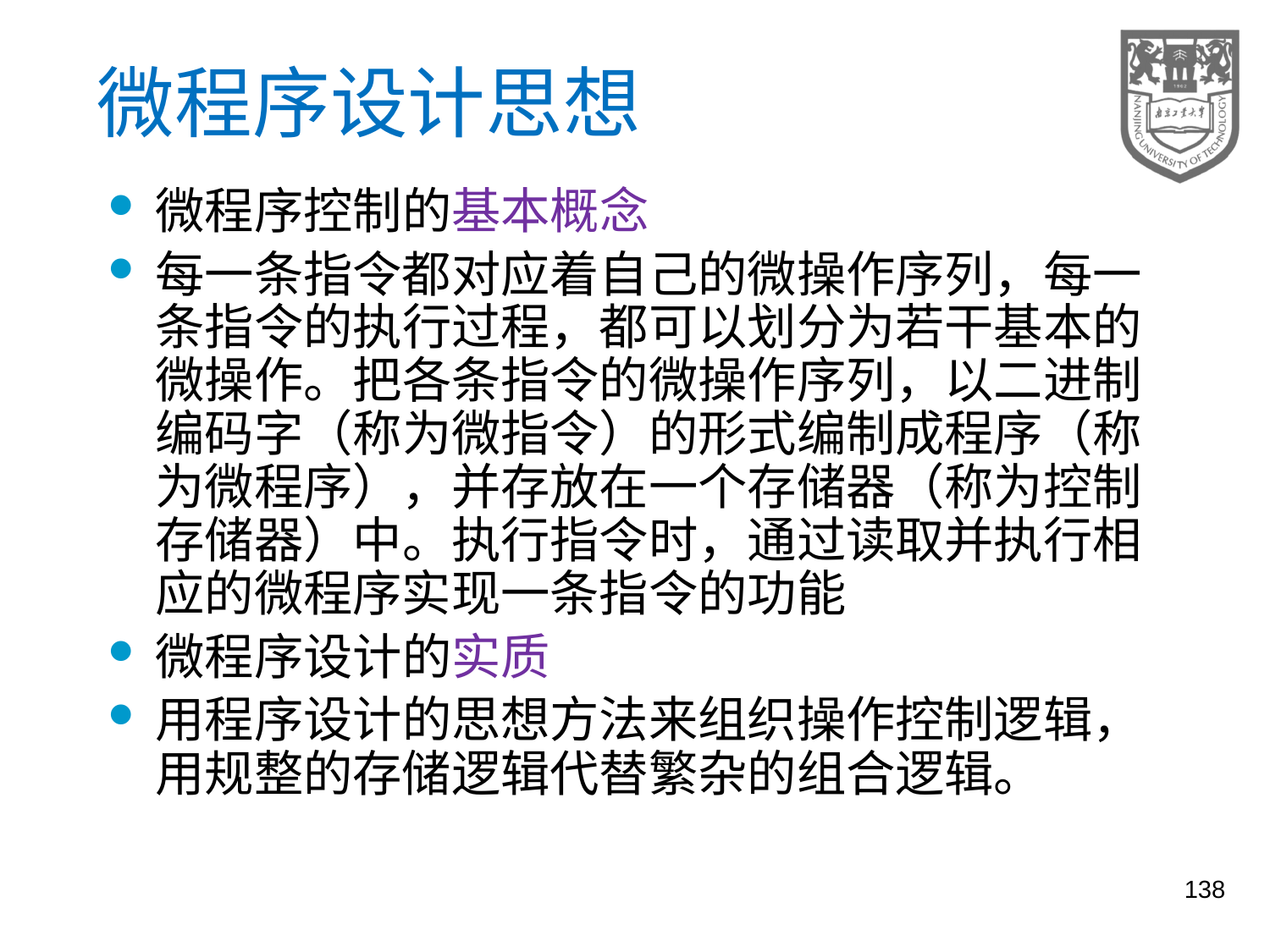

# 微程序设计思想
微程序控制的基本概念
每一条指令都对应着自己的微操作序列，每一条指令的执行过程，都可以划分为若干基本的微操作。把各条指令的微操作序列，以二进制编码字（称为微指令）的形式编制成程序（称为微程序），并存放在一个存储器（称为控制存储器）中。执行指令时，通过读取并执行相应的微程序实现一条指令的功能
微程序设计的实质
用程序设计的思想方法来组织操作控制逻辑，用规整的存储逻辑代替繁杂的组合逻辑。
138